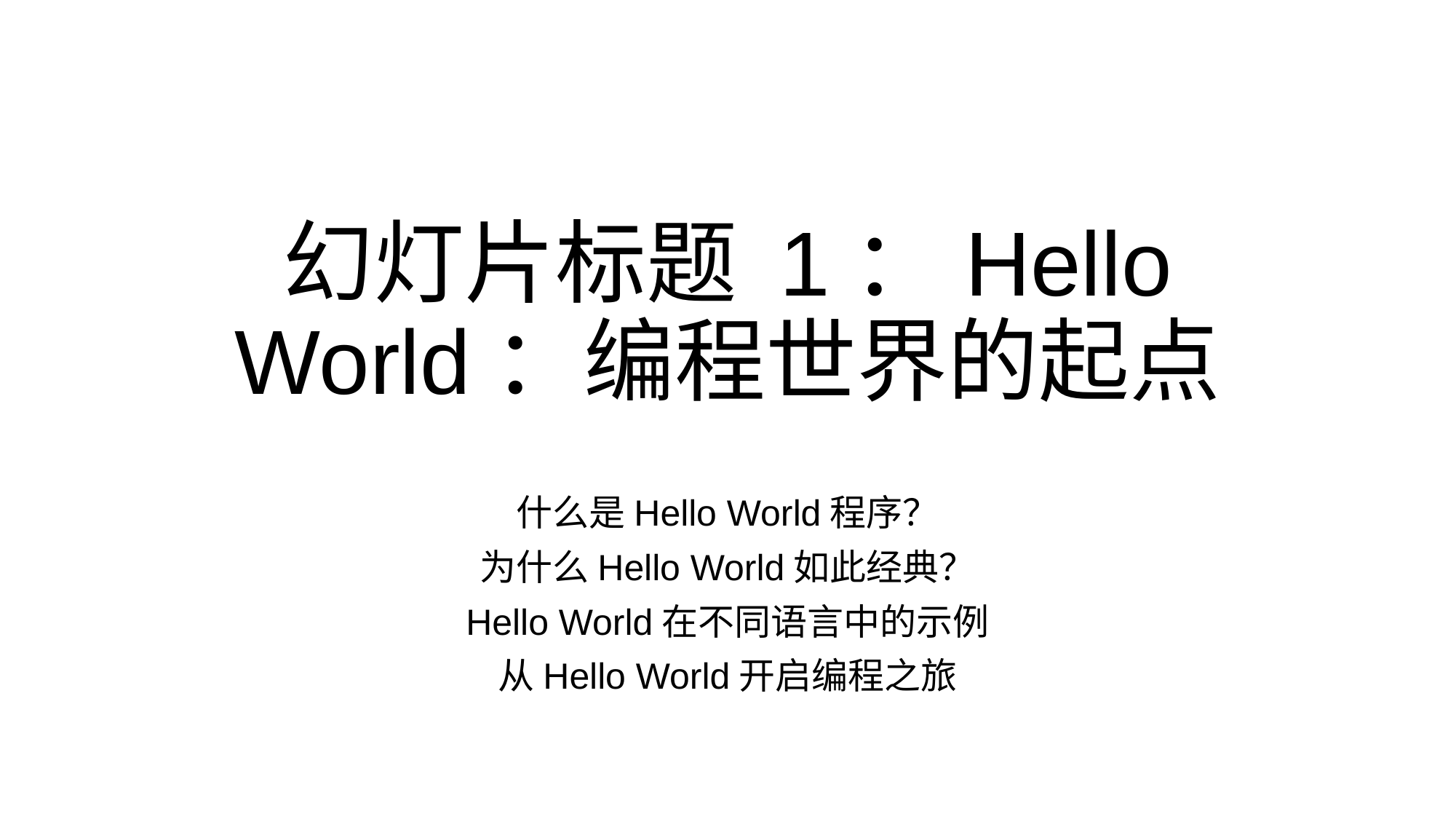

# 幻灯片标题 1：Hello World：编程世界的起点

什么是Hello World程序？
为什么Hello World如此经典？
Hello World在不同语言中的示例
从Hello World开启编程之旅